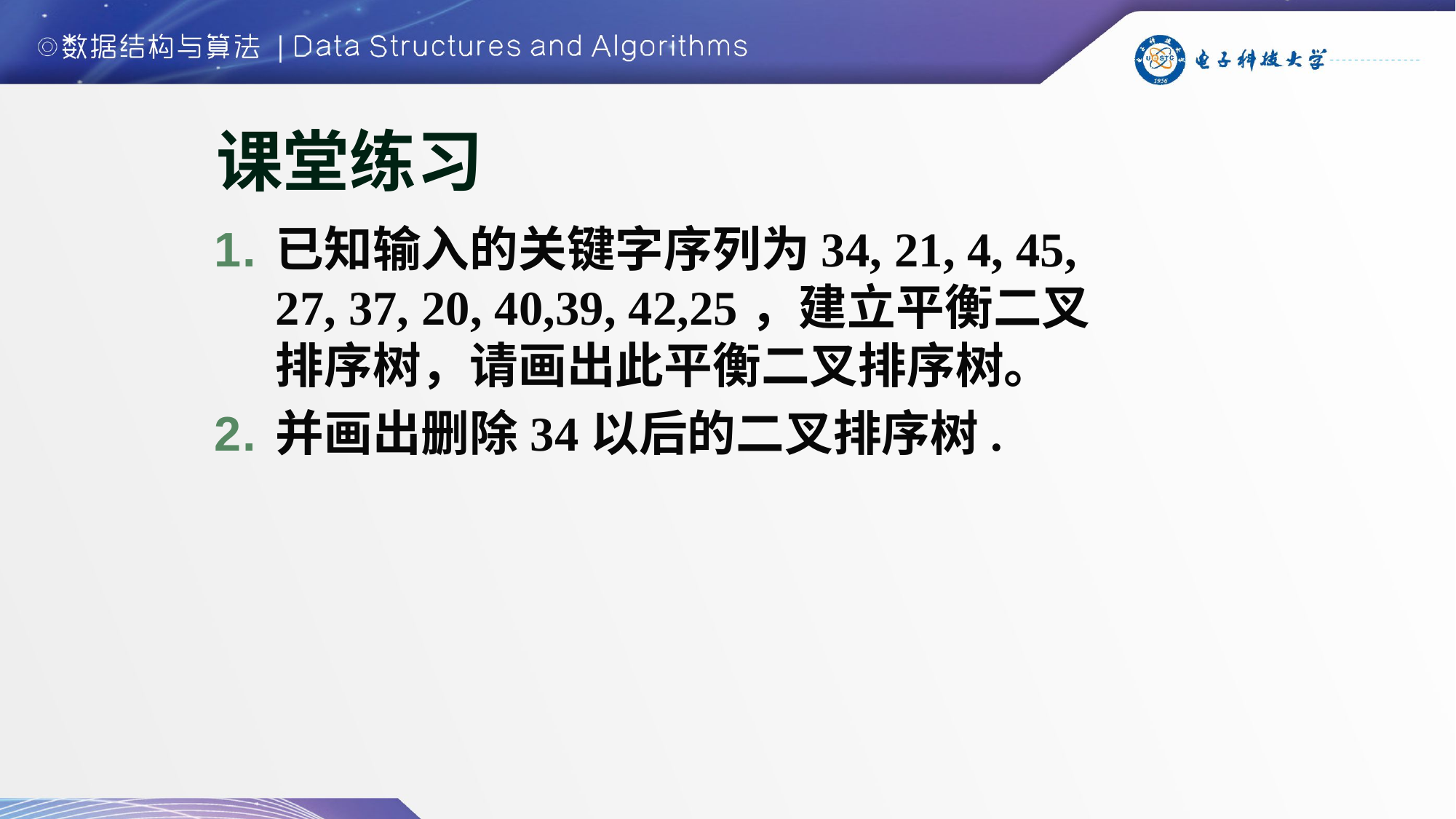

143
# 课堂练习
已知输入的关键字序列为34, 21, 4, 45, 27, 37, 20, 40,39, 42,25，建立平衡二叉排序树，请画出此平衡二叉排序树。
并画出删除34以后的二叉排序树.